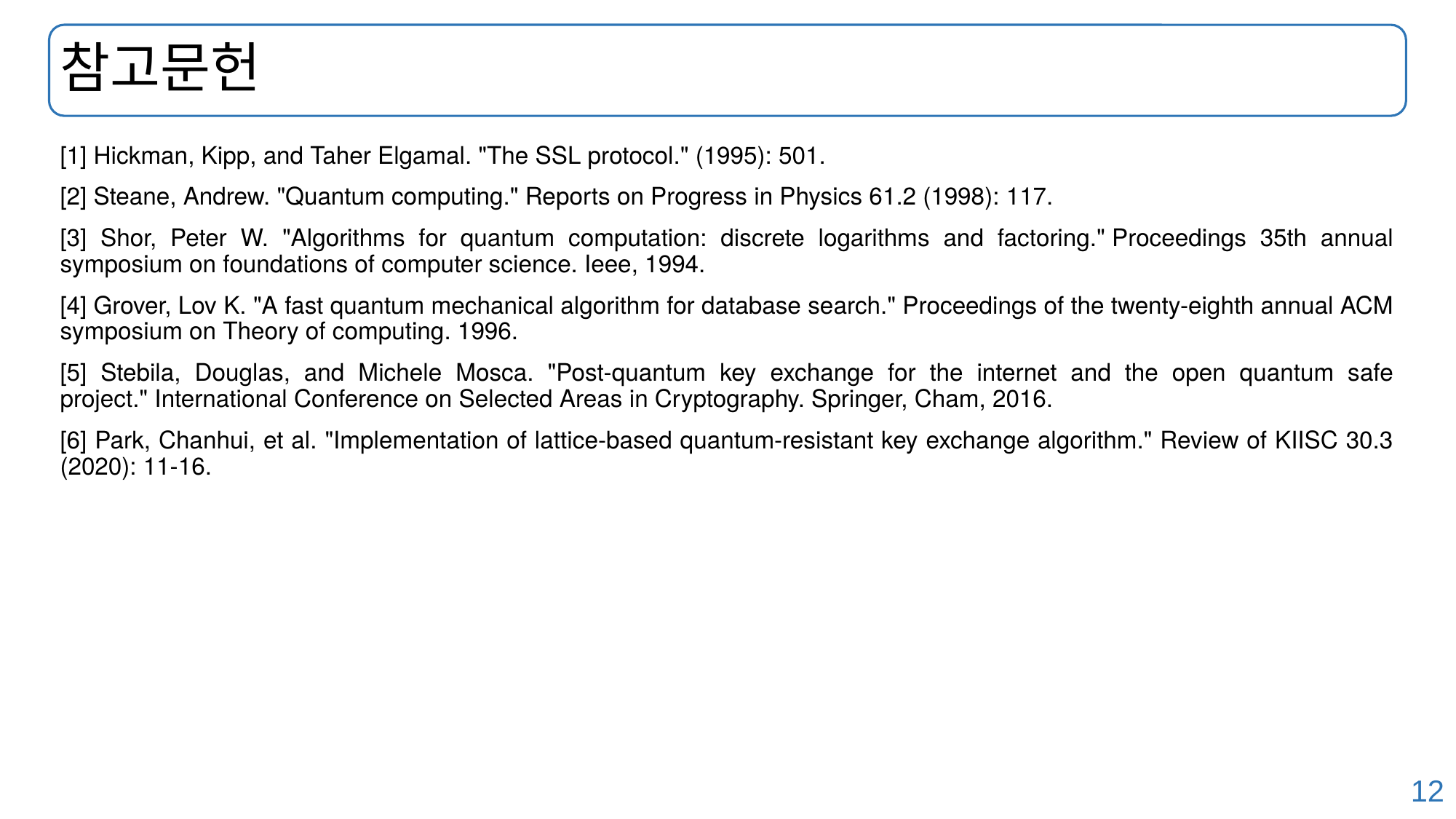

# 참고문헌
[1] Hickman, Kipp, and Taher Elgamal. "The SSL protocol." (1995): 501.
[2] Steane, Andrew. "Quantum computing." Reports on Progress in Physics 61.2 (1998): 117.
[3] Shor, Peter W. "Algorithms for quantum computation: discrete logarithms and factoring." Proceedings 35th annual symposium on foundations of computer science. Ieee, 1994.
[4] Grover, Lov K. "A fast quantum mechanical algorithm for database search." Proceedings of the twenty-eighth annual ACM symposium on Theory of computing. 1996.
[5] Stebila, Douglas, and Michele Mosca. "Post-quantum key exchange for the internet and the open quantum safe project." International Conference on Selected Areas in Cryptography. Springer, Cham, 2016.
[6] Park, Chanhui, et al. "Implementation of lattice-based quantum-resistant key exchange algorithm." Review of KIISC 30.3 (2020): 11-16.